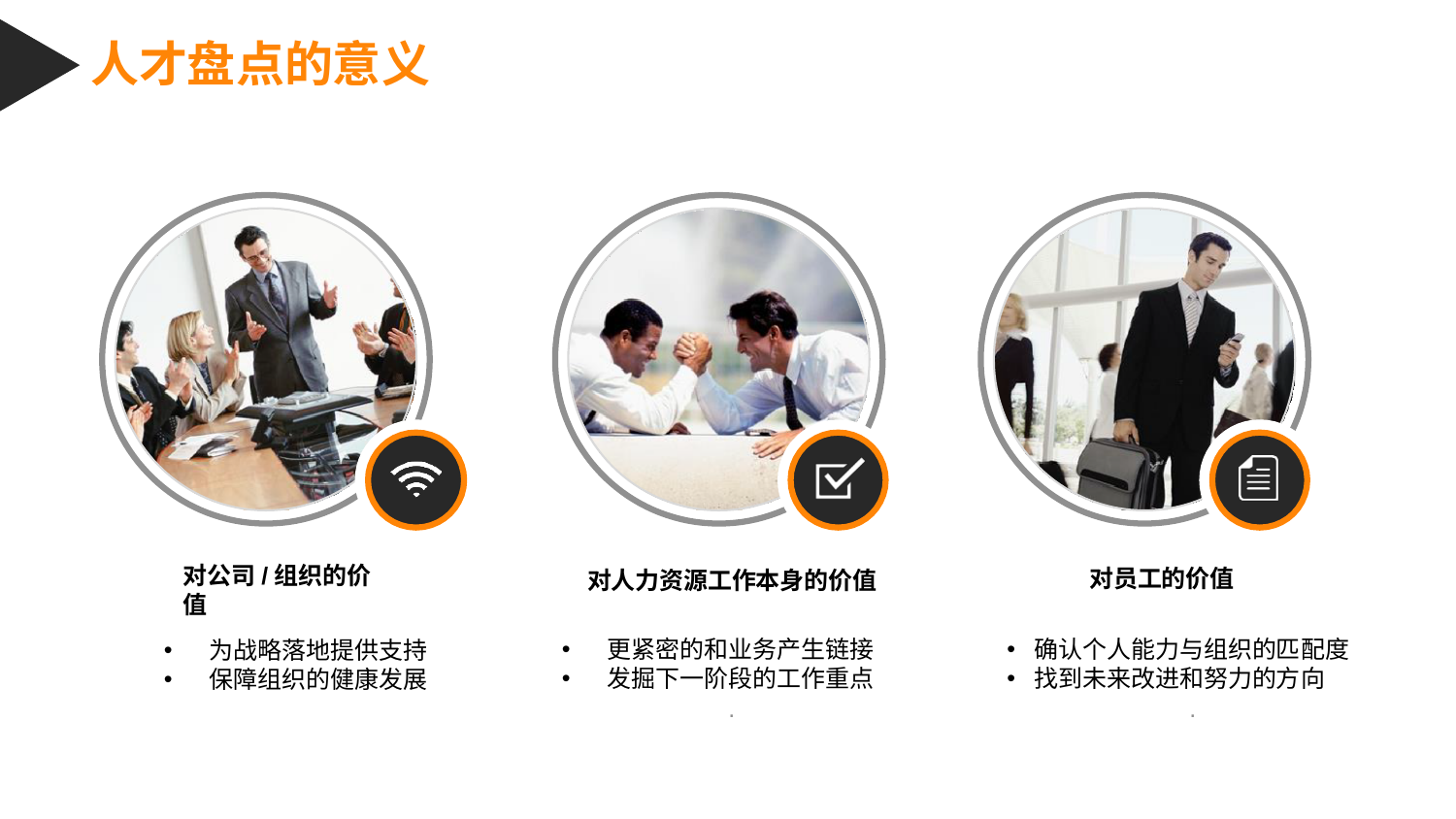

# 人才盘点的意义

对公司/组织的价值
对员工的价值
对人力资源工作本身的价值
更紧密的和业务产生链接
发掘下一阶段的工作重点
.
确认个人能力与组织的匹配度
找到未来改进和努力的方向
.
为战略落地提供支持
保障组织的健康发展